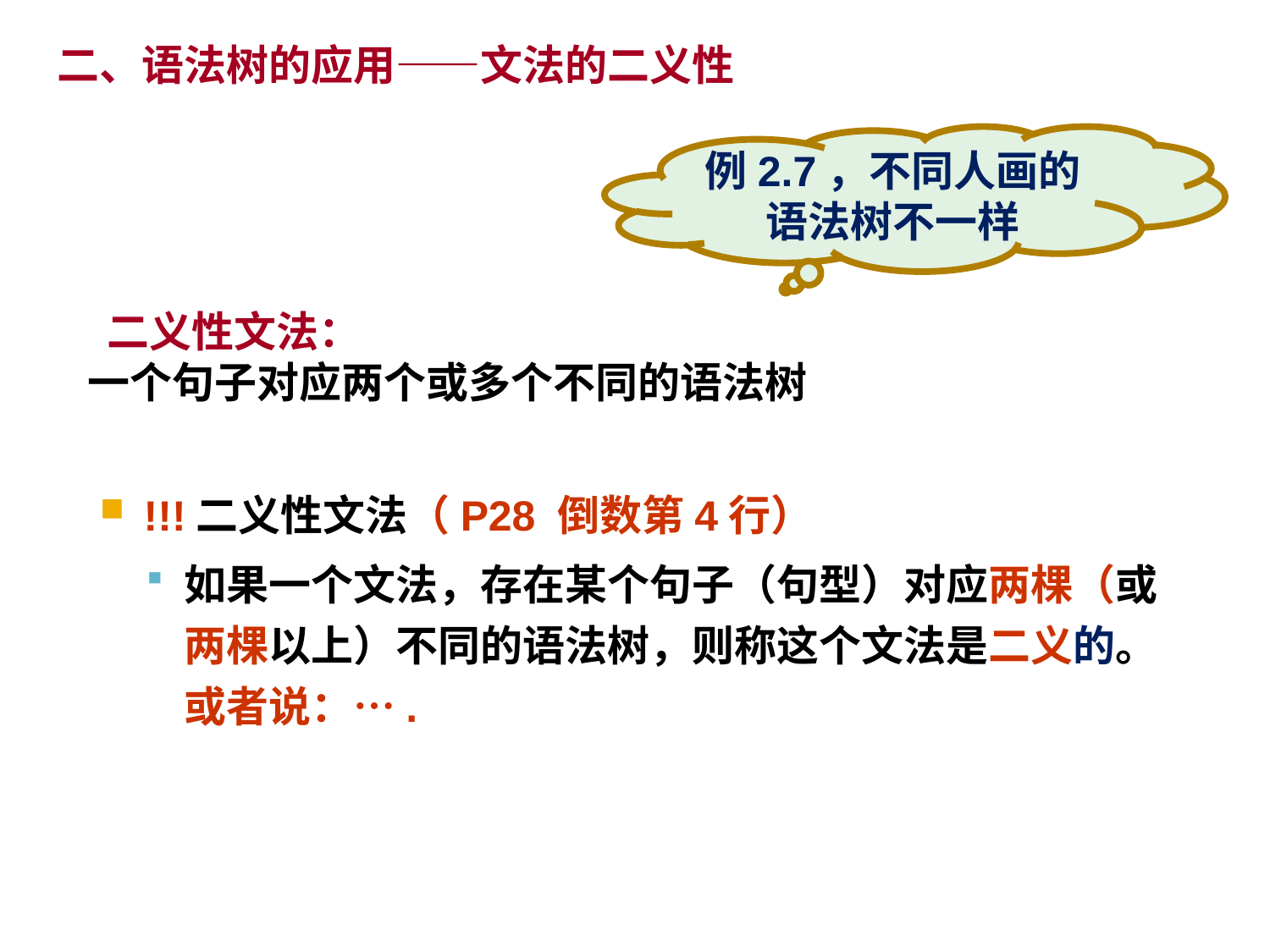

二、语法树的应用——文法的二义性
例2.7，不同人画的语法树不一样
 二义性文法：
一个句子对应两个或多个不同的语法树
!!!二义性文法（P28 倒数第4行）
如果一个文法，存在某个句子（句型）对应两棵（或两棵以上）不同的语法树，则称这个文法是二义的。或者说：….